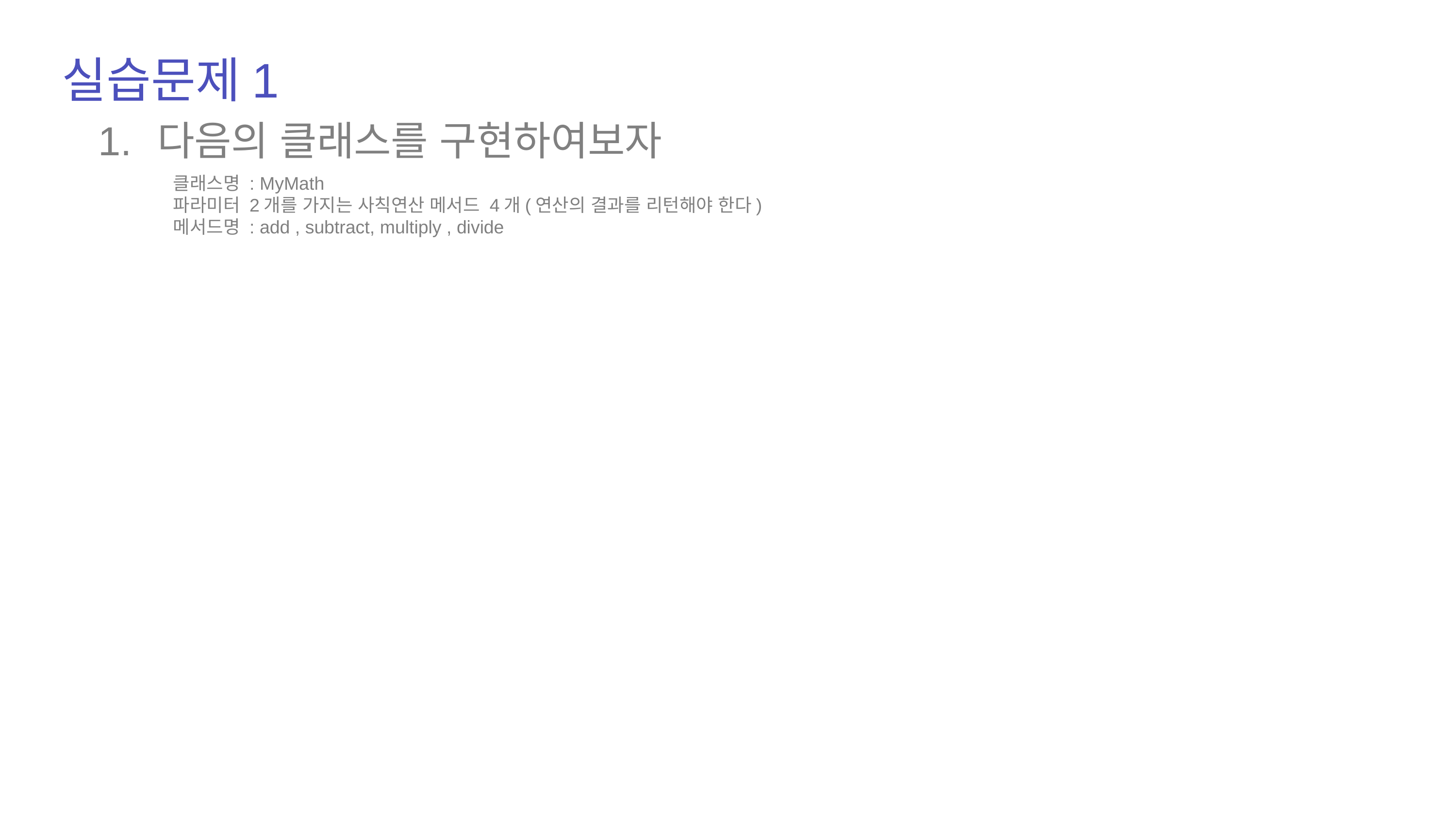

실습문제1
다음의 클래스를 구현하여보자
클래스명 : MyMath
파라미터 2개를 가지는 사칙연산 메서드 4개(연산의 결과를 리턴해야 한다)
메서드명 : add , subtract, multiply , divide